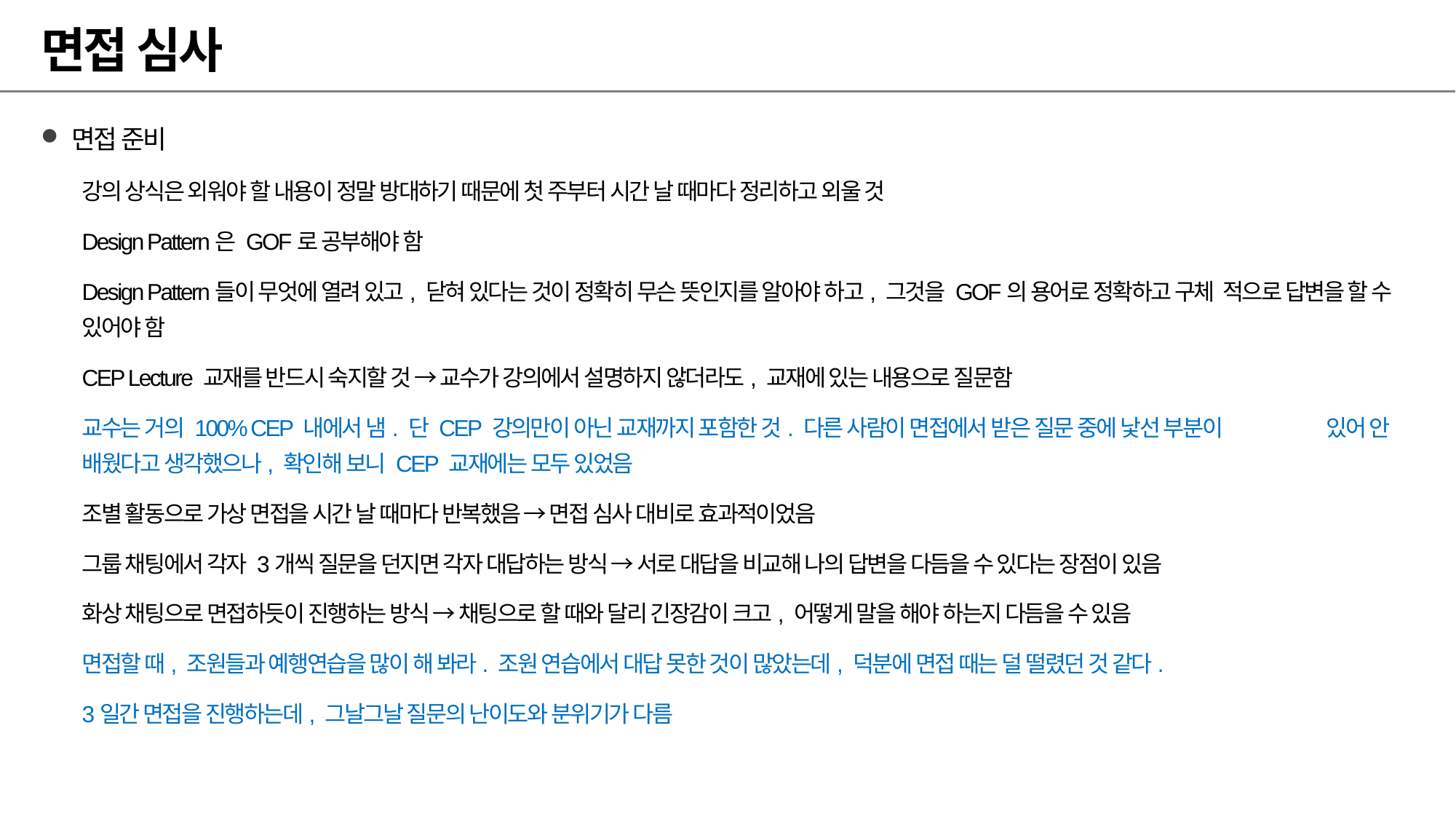

# 면접 심사
면접 준비
강의 상식은 외워야 할 내용이 정말 방대하기 때문에 첫 주부터 시간 날 때마다 정리하고 외울 것
Design Pattern은 GOF로 공부해야 함
	Design Pattern들이 무엇에 열려 있고, 닫혀 있다는 것이 정확히 무슨 뜻인지를 알아야 하고, 그것을 GOF의 용어로 정확하고 구체	적으로 답변을 할 수 있어야 함
CEP Lecture 교재를 반드시 숙지할 것 → 교수가 강의에서 설명하지 않더라도, 교재에 있는 내용으로 질문함
	교수는 거의 100% CEP 내에서 냄. 단 CEP 강의만이 아닌 교재까지 포함한 것. 다른 사람이 면접에서 받은 질문 중에 낯선 부분이 	있어 안 배웠다고 생각했으나, 확인해 보니 CEP 교재에는 모두 있었음
조별 활동으로 가상 면접을 시간 날 때마다 반복했음 → 면접 심사 대비로 효과적이었음
	그룹 채팅에서 각자 3개씩 질문을 던지면 각자 대답하는 방식 → 서로 대답을 비교해 나의 답변을 다듬을 수 있다는 장점이 있음
	화상 채팅으로 면접하듯이 진행하는 방식 → 채팅으로 할 때와 달리 긴장감이 크고, 어떻게 말을 해야 하는지 다듬을 수 있음
면접할 때, 조원들과 예행연습을 많이 해 봐라. 조원 연습에서 대답 못한 것이 많았는데, 덕분에 면접 때는 덜 떨렸던 것 같다.
3일간 면접을 진행하는데, 그날그날 질문의 난이도와 분위기가 다름